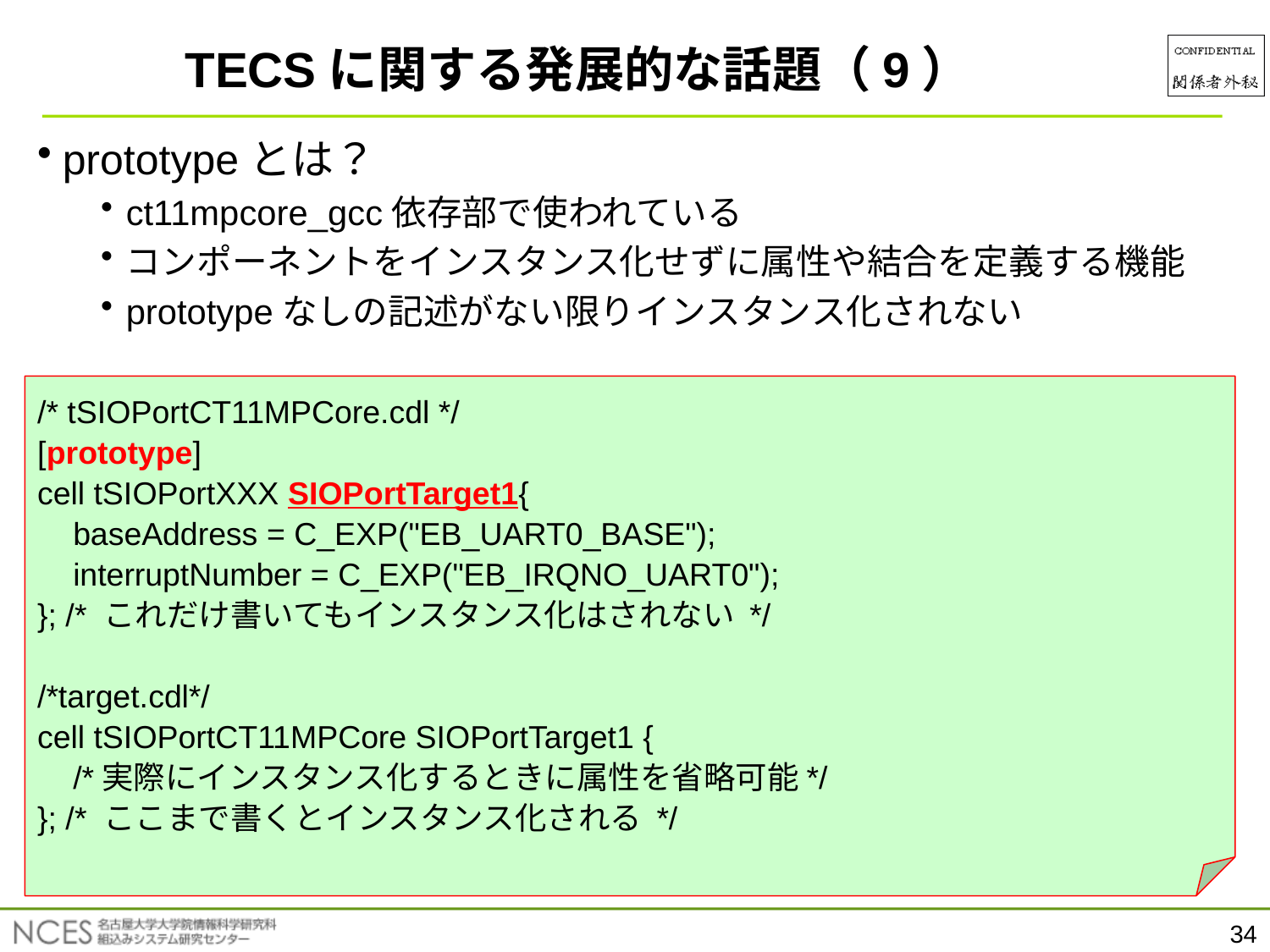

TECSに関する発展的な話題（9）
prototypeとは？
ct11mpcore_gcc依存部で使われている
コンポーネントをインスタンス化せずに属性や結合を定義する機能
prototypeなしの記述がない限りインスタンス化されない

/* tSIOPortCT11MPCore.cdl */
[prototype]
cell tSIOPortXXX SIOPortTarget1{
    baseAddress = C_EXP("EB_UART0_BASE");
    interruptNumber = C_EXP("EB_IRQNO_UART0");
}; /* これだけ書いてもインスタンス化はされない */

/*target.cdl*/
cell tSIOPortCT11MPCore SIOPortTarget1 {
    /*実際にインスタンス化するときに属性を省略可能*/
}; /* ここまで書くとインスタンス化される */
34